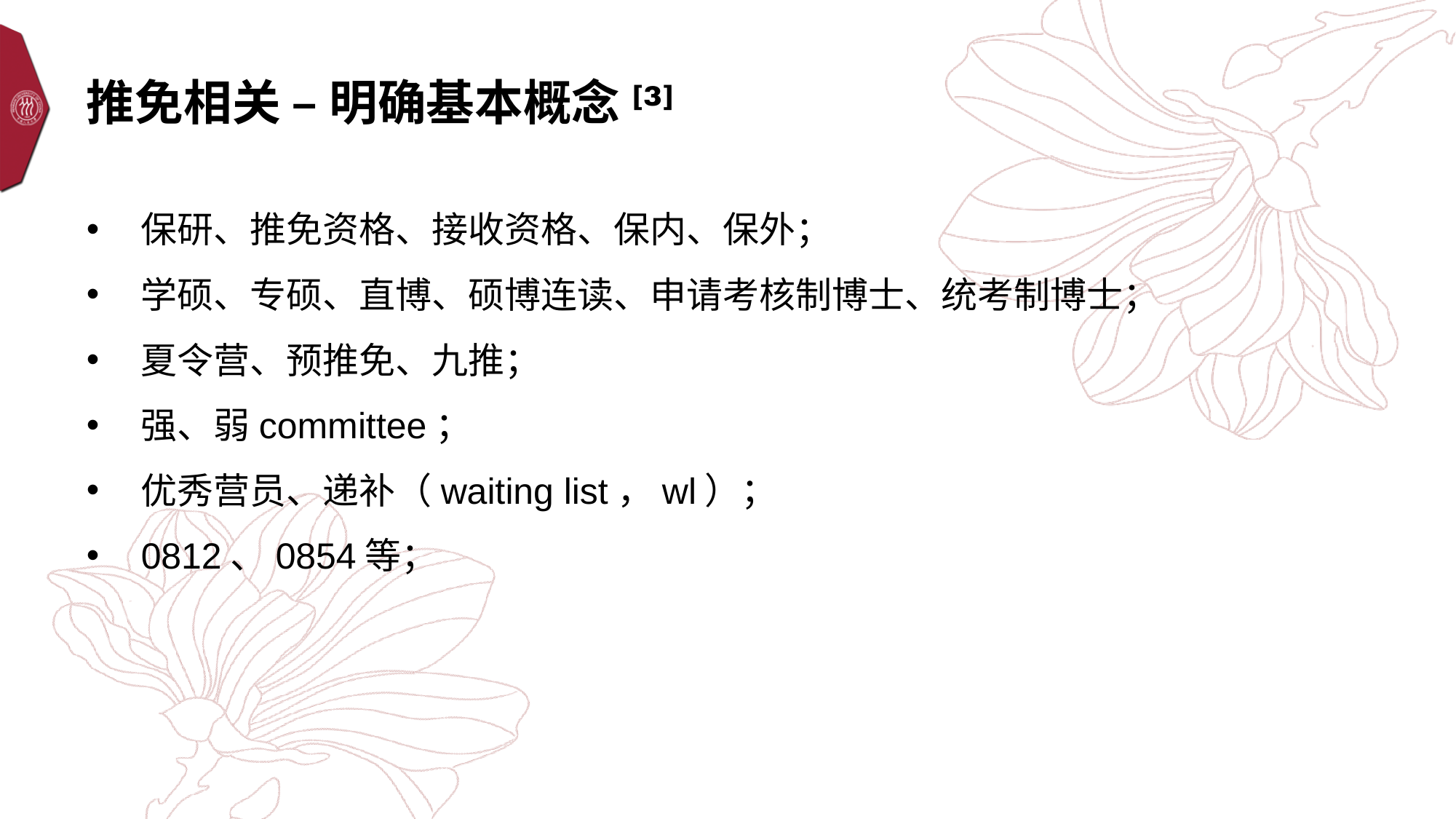

# 推免相关 – 明确基本概念[3]
保研、推免资格、接收资格、保内、保外；
学硕、专硕、直博、硕博连读、申请考核制博士、统考制博士；
夏令营、预推免、九推；
强、弱committee；
优秀营员、递补（waiting list，wl）；
0812、0854等；